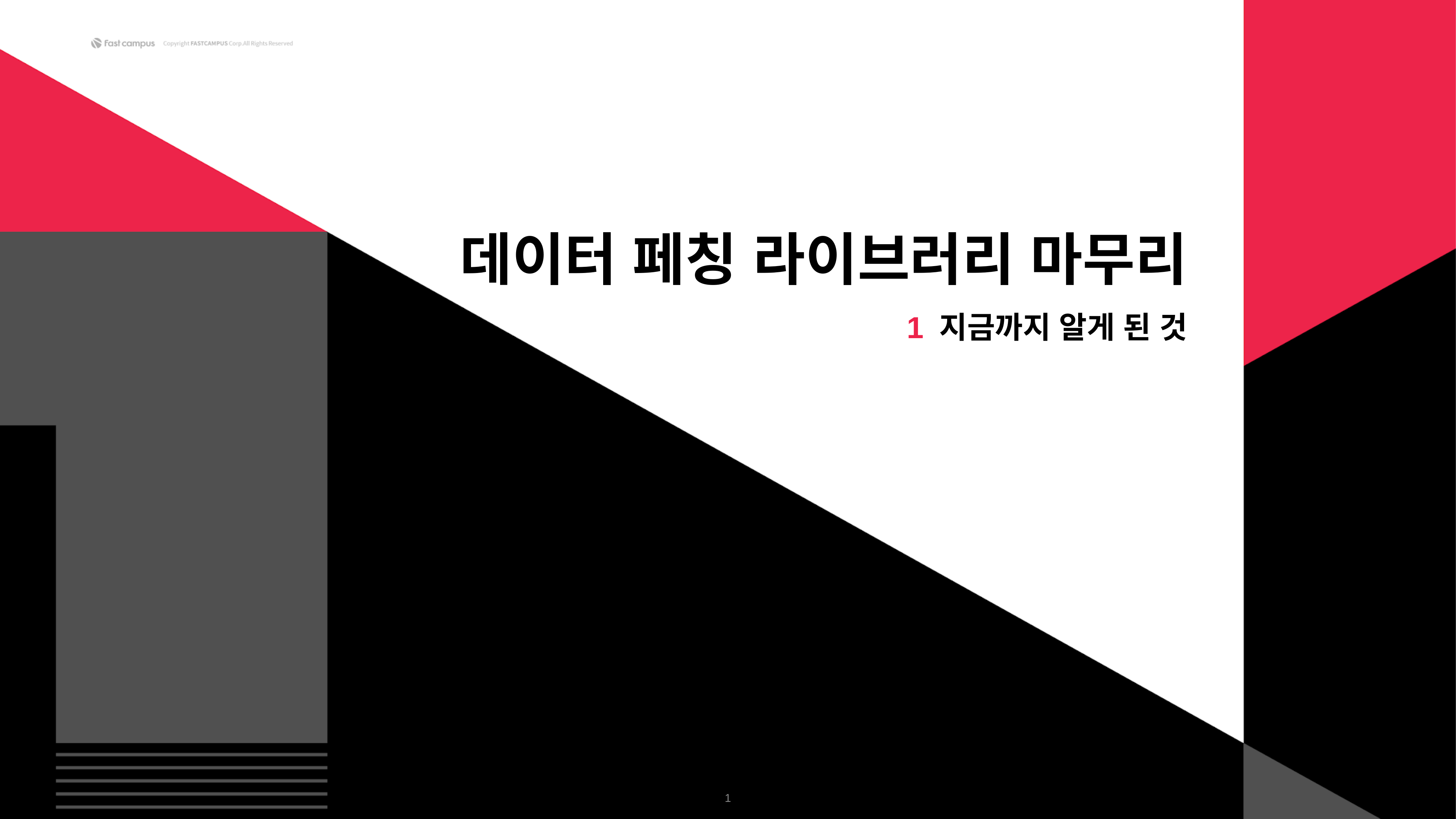

데이터 페칭 라이브러리 마무리

1 지금까지 알게 된 것
1